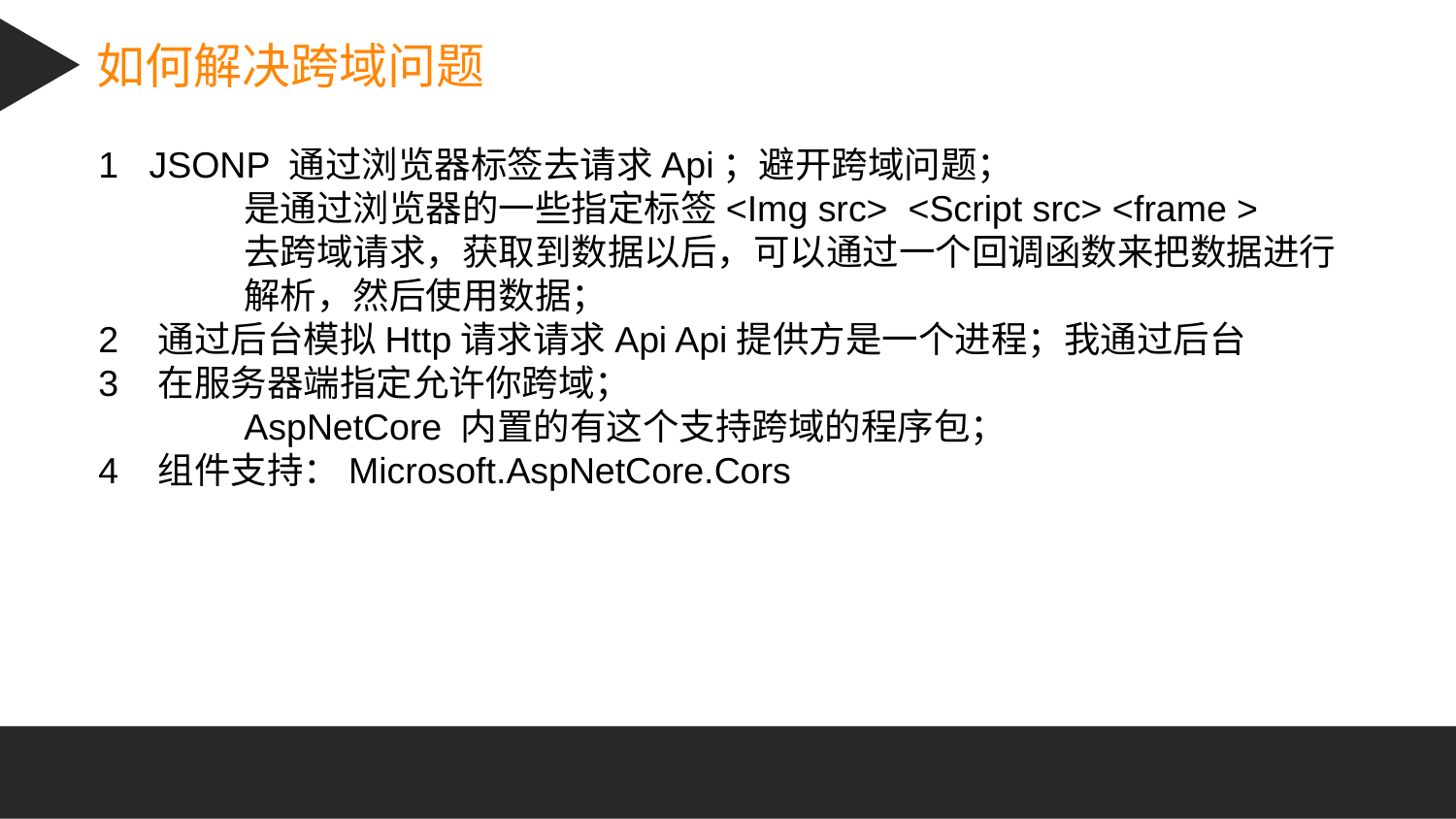

如何解决跨域问题
1   JSONP 通过浏览器标签去请求Api；避开跨域问题；
	是通过浏览器的一些指定标签<Img src>  <Script src> <frame >
	去跨域请求，获取到数据以后，可以通过一个回调函数来把数据进行	解析，然后使用数据；
2   通过后台模拟Http请求请求Api Api提供方是一个进程；我通过后台
3   在服务器端指定允许你跨域；
	AspNetCore 内置的有这个支持跨域的程序包；
4   组件支持：Microsoft.AspNetCore.Cors